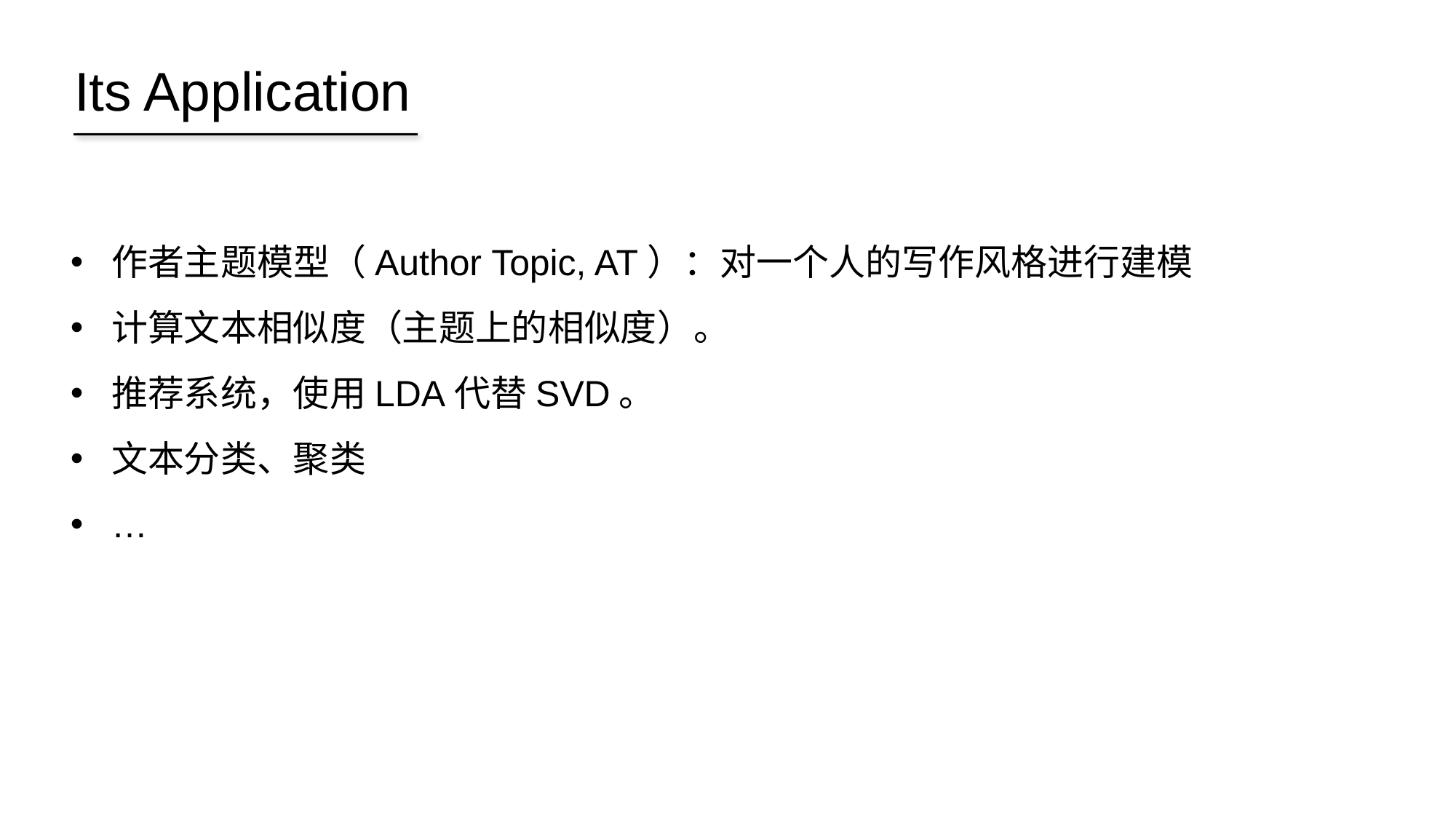

Its Application
作者主题模型（Author Topic, AT）：对一个人的写作风格进行建模
计算文本相似度（主题上的相似度）。
推荐系统，使用LDA代替SVD。
文本分类、聚类
…